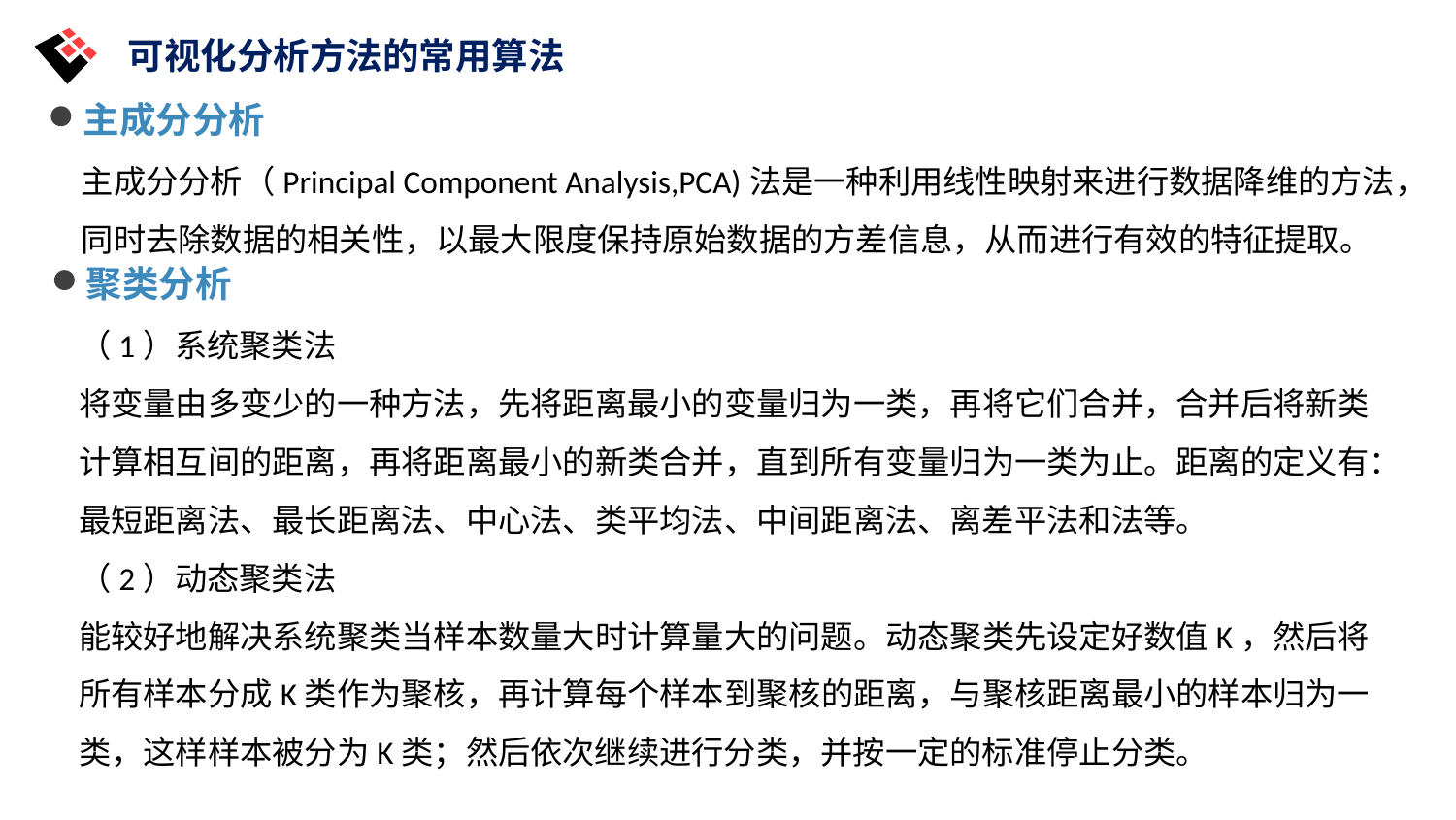

可视化分析方法的常用算法

主成分分析

主成分分析（Principal Component Analysis,PCA)法是一种利用线性映射来进行数据降维的方法，同时去除数据的相关性，以最大限度保持原始数据的方差信息，从而进行有效的特征提取。
聚类分析

（1）系统聚类法
将变量由多变少的一种方法，先将距离最小的变量归为一类，再将它们合并，合并后将新类计算相互间的距离，再将距离最小的新类合并，直到所有变量归为一类为止。距离的定义有：最短距离法、最长距离法、中心法、类平均法、中间距离法、离差平法和法等。
（2）动态聚类法
能较好地解决系统聚类当样本数量大时计算量大的问题。动态聚类先设定好数值K，然后将所有样本分成K类作为聚核，再计算每个样本到聚核的距离，与聚核距离最小的样本归为一类，这样样本被分为K类；然后依次继续进行分类，并按一定的标准停止分类。